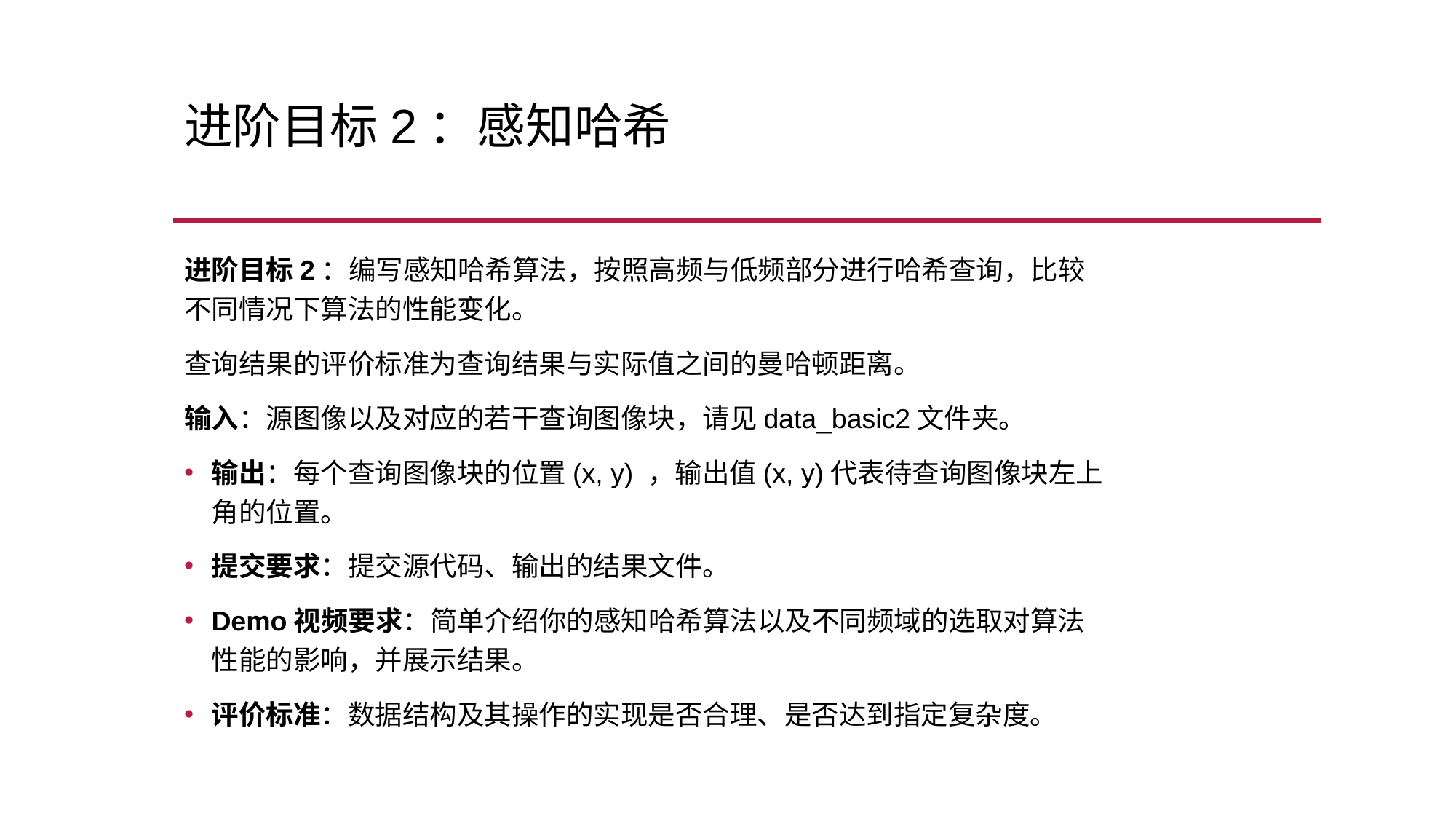

# 进阶目标2：感知哈希
进阶目标2：编写感知哈希算法，按照高频与低频部分进行哈希查询，比较不同情况下算法的性能变化。
查询结果的评价标准为查询结果与实际值之间的曼哈顿距离。
输入：源图像以及对应的若干查询图像块，请见data_basic2文件夹。
输出：每个查询图像块的位置(x, y) ，输出值(x, y)代表待查询图像块左上角的位置。
提交要求：提交源代码、输出的结果文件。
Demo视频要求：简单介绍你的感知哈希算法以及不同频域的选取对算法性能的影响，并展示结果。
评价标准：数据结构及其操作的实现是否合理、是否达到指定复杂度。